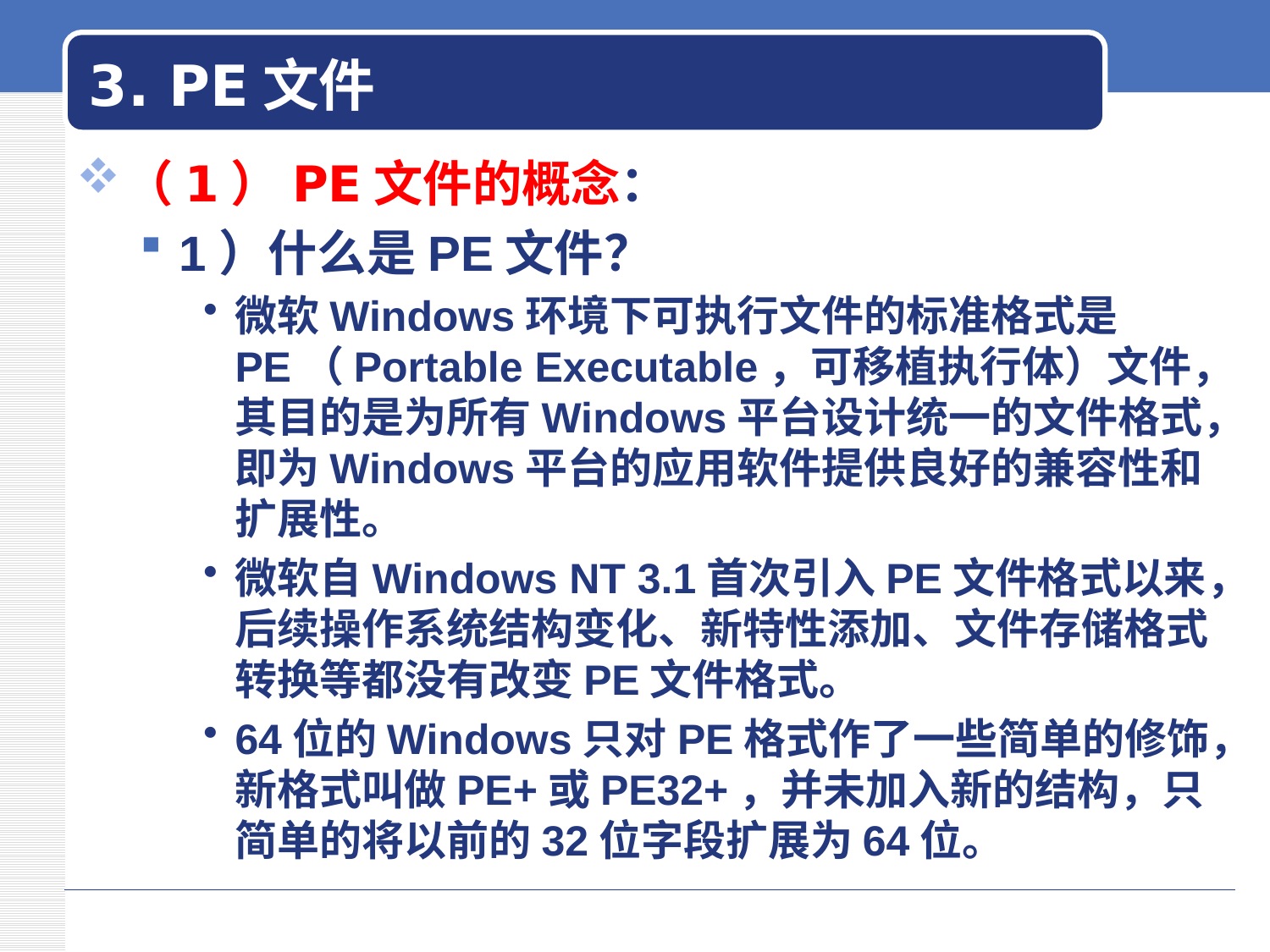

# 3. PE文件
（1）PE文件的概念：
1）什么是PE文件？
微软Windows环境下可执行文件的标准格式是PE（Portable Executable，可移植执行体）文件，其目的是为所有Windows平台设计统一的文件格式，即为Windows平台的应用软件提供良好的兼容性和扩展性。
微软自Windows NT 3.1首次引入PE文件格式以来，后续操作系统结构变化、新特性添加、文件存储格式转换等都没有改变PE文件格式。
64位的Windows只对PE格式作了一些简单的修饰，新格式叫做PE+或PE32+，并未加入新的结构，只简单的将以前的32位字段扩展为64位。